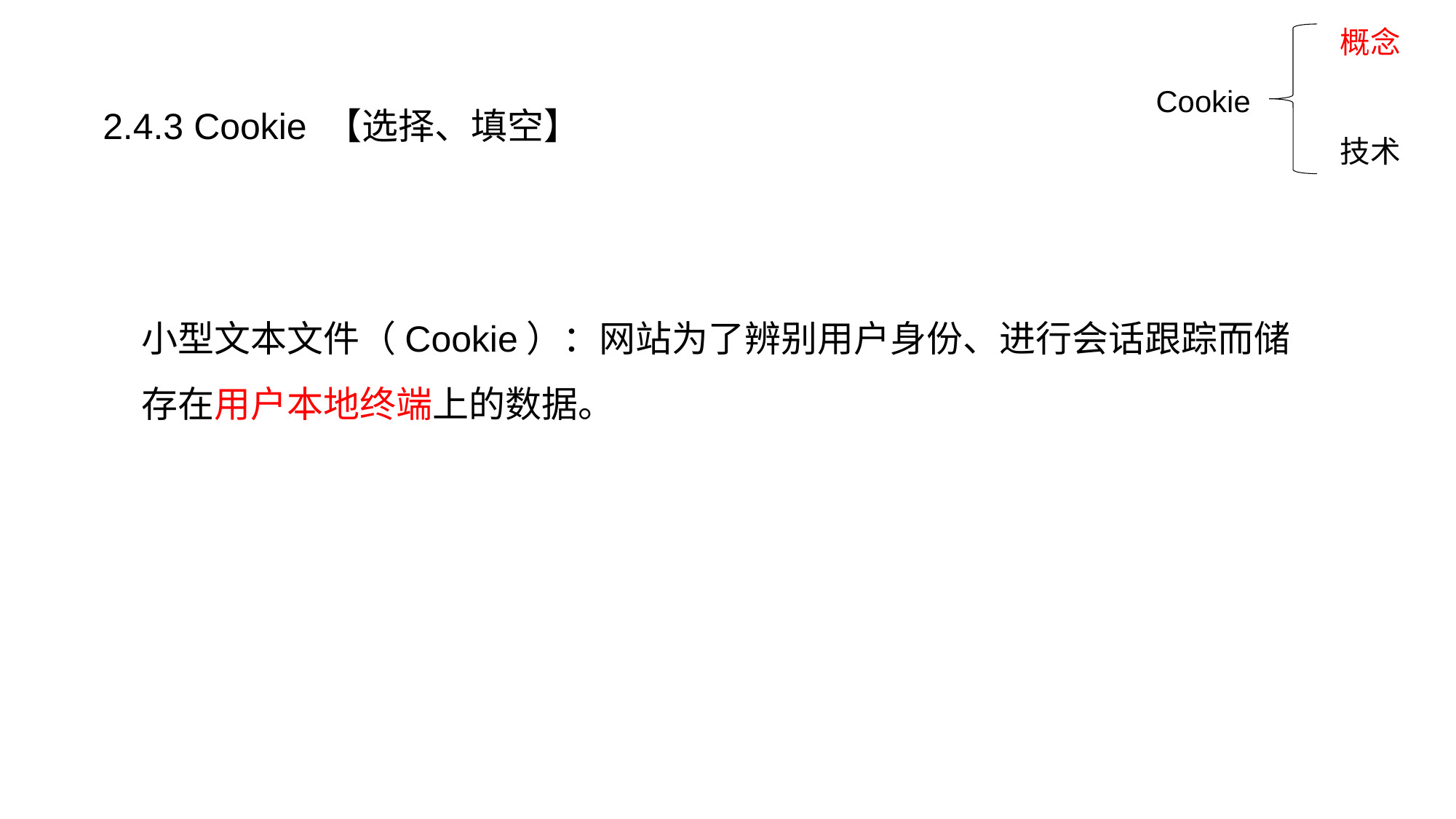

概念

技术

Cookie
2.4.3 Cookie 【选择、填空】
小型文本文件（Cookie）：网站为了辨别用户身份、进行会话跟踪而储存在用户本地终端上的数据。